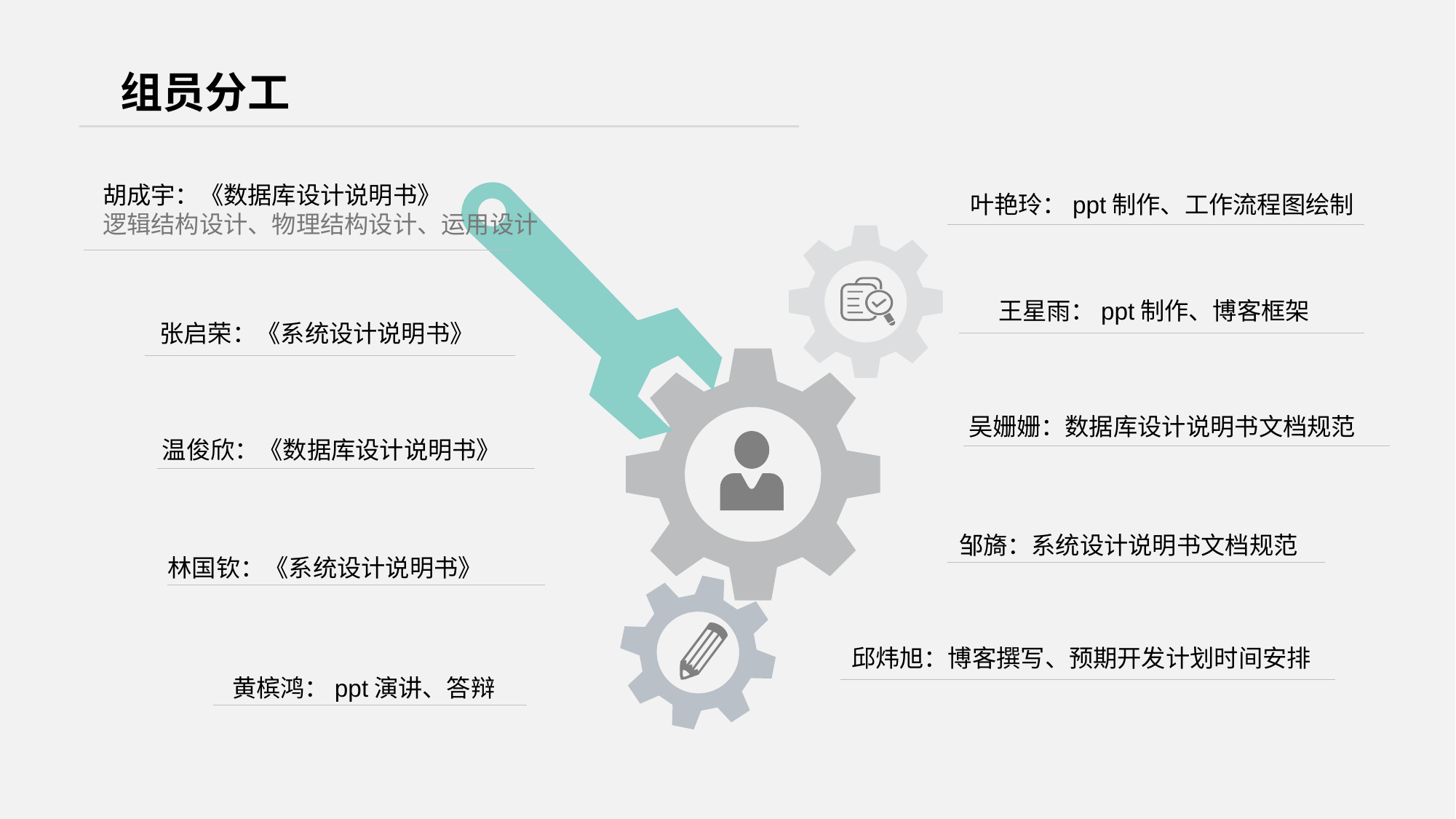

组员分工
胡成宇：《数据库设计说明书》
逻辑结构设计、物理结构设计、运用设计

叶艳玲：ppt制作、工作流程图绘制
王星雨：ppt制作、博客框架
张启荣：《系统设计说明书》
吴姗姗：数据库设计说明书文档规范
温俊欣：《数据库设计说明书》
 邹旖：系统设计说明书文档规范
林国钦：《系统设计说明书》
邱炜旭：博客撰写、预期开发计划时间安排
黄槟鸿：ppt演讲、答辩